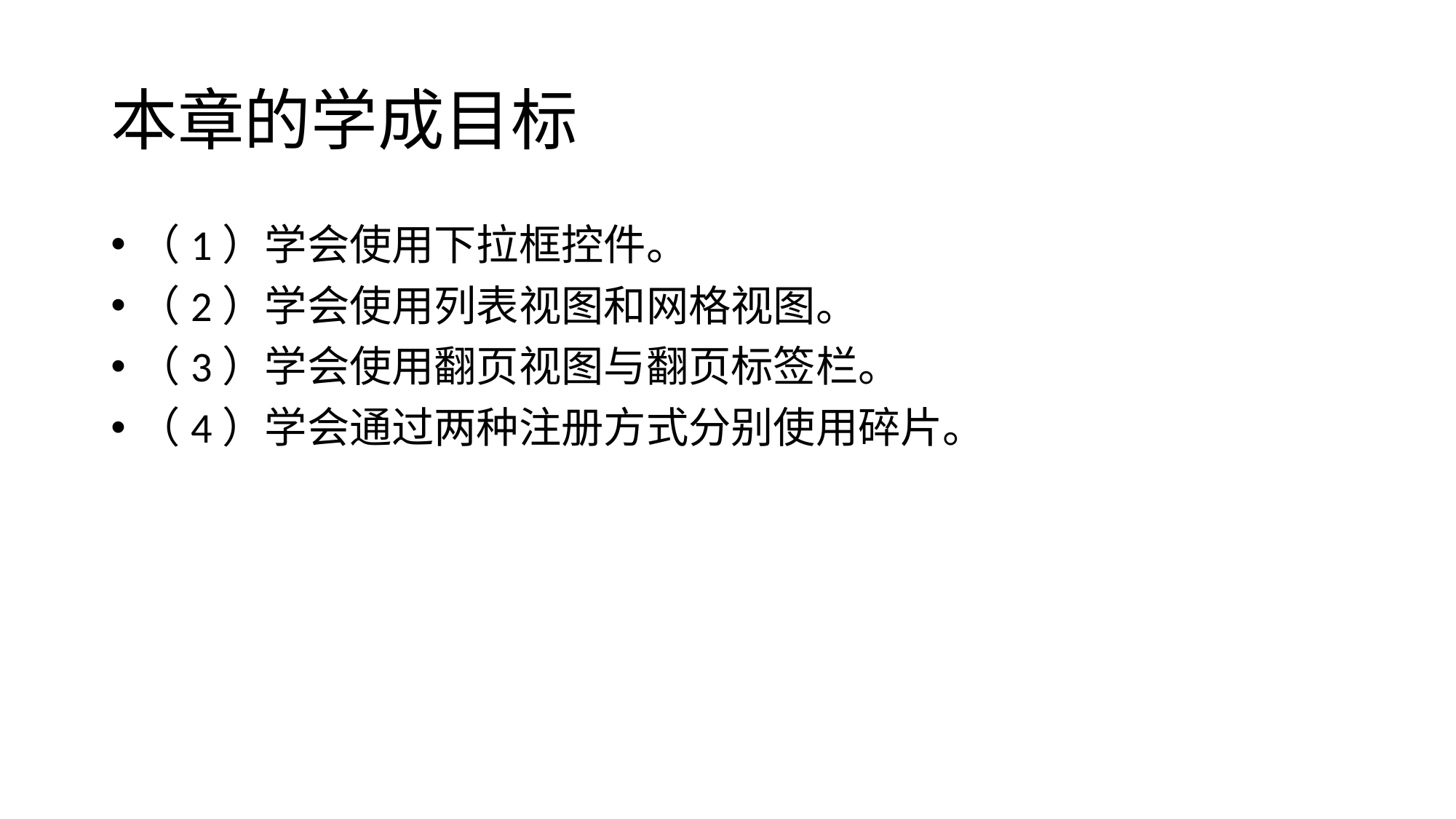

# 本章的学成目标
（1）学会使用下拉框控件。
（2）学会使用列表视图和网格视图。
（3）学会使用翻页视图与翻页标签栏。
（4）学会通过两种注册方式分别使用碎片。